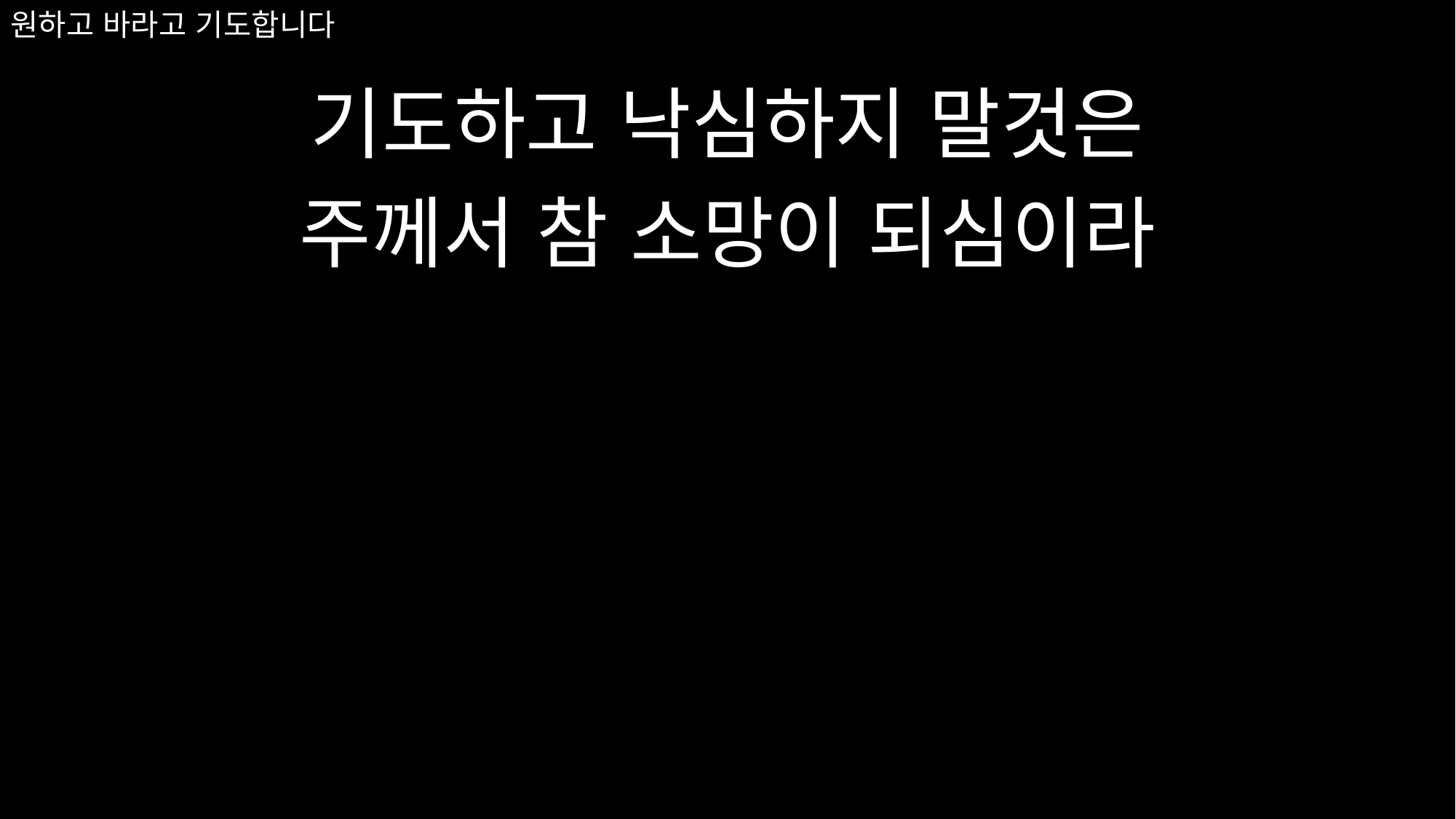

# 원하고 바라고 기도합니다
기도하고 낙심하지 말것은
주께서 참 소망이 되심이라